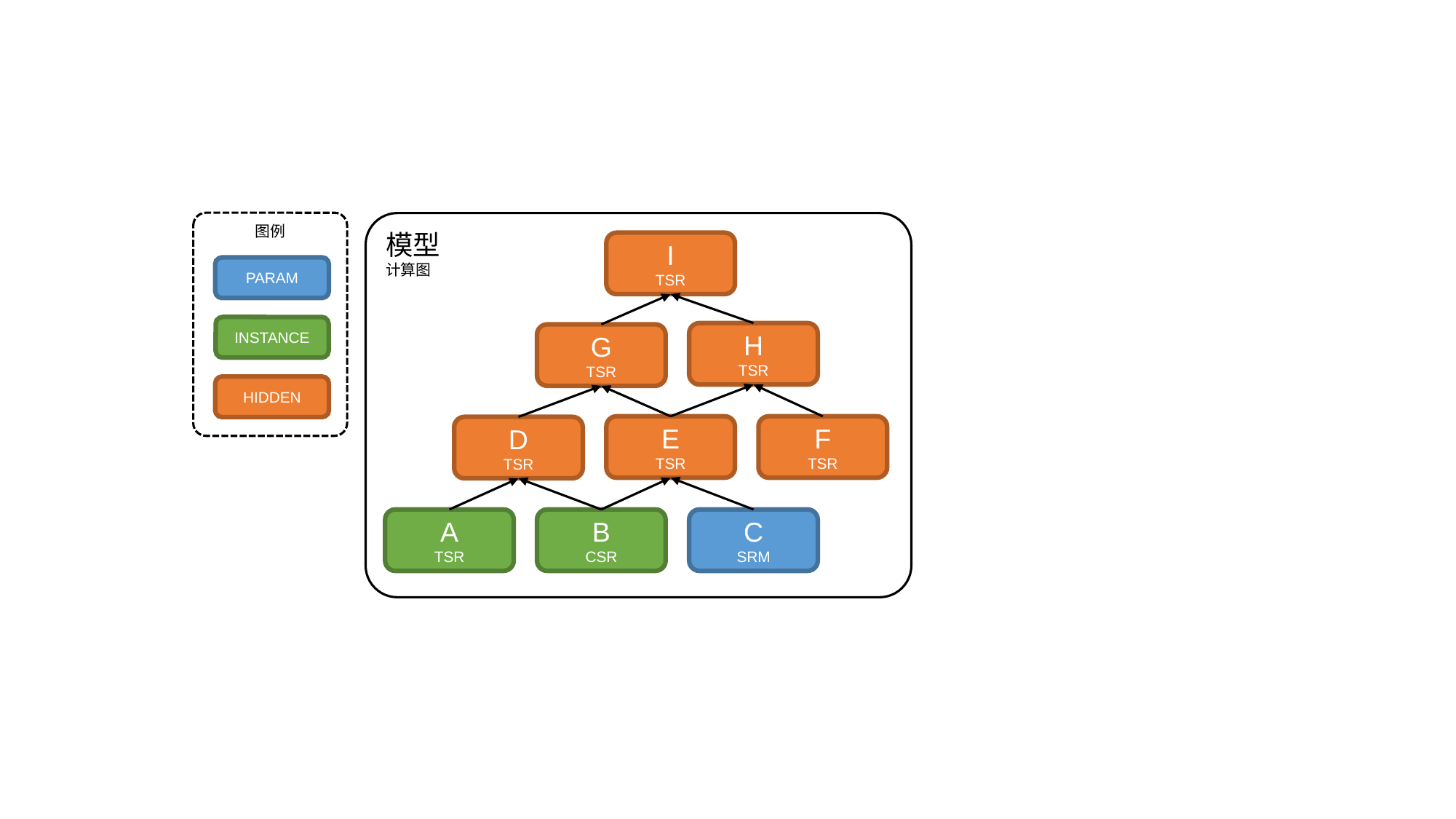

图例
模型
计算图
I
TSR
PARAM
INSTANCE
H
TSR
G
TSR
HIDDEN
E
TSR
F
TSR
D
TSR
A
TSR
B
CSR
C
SRM